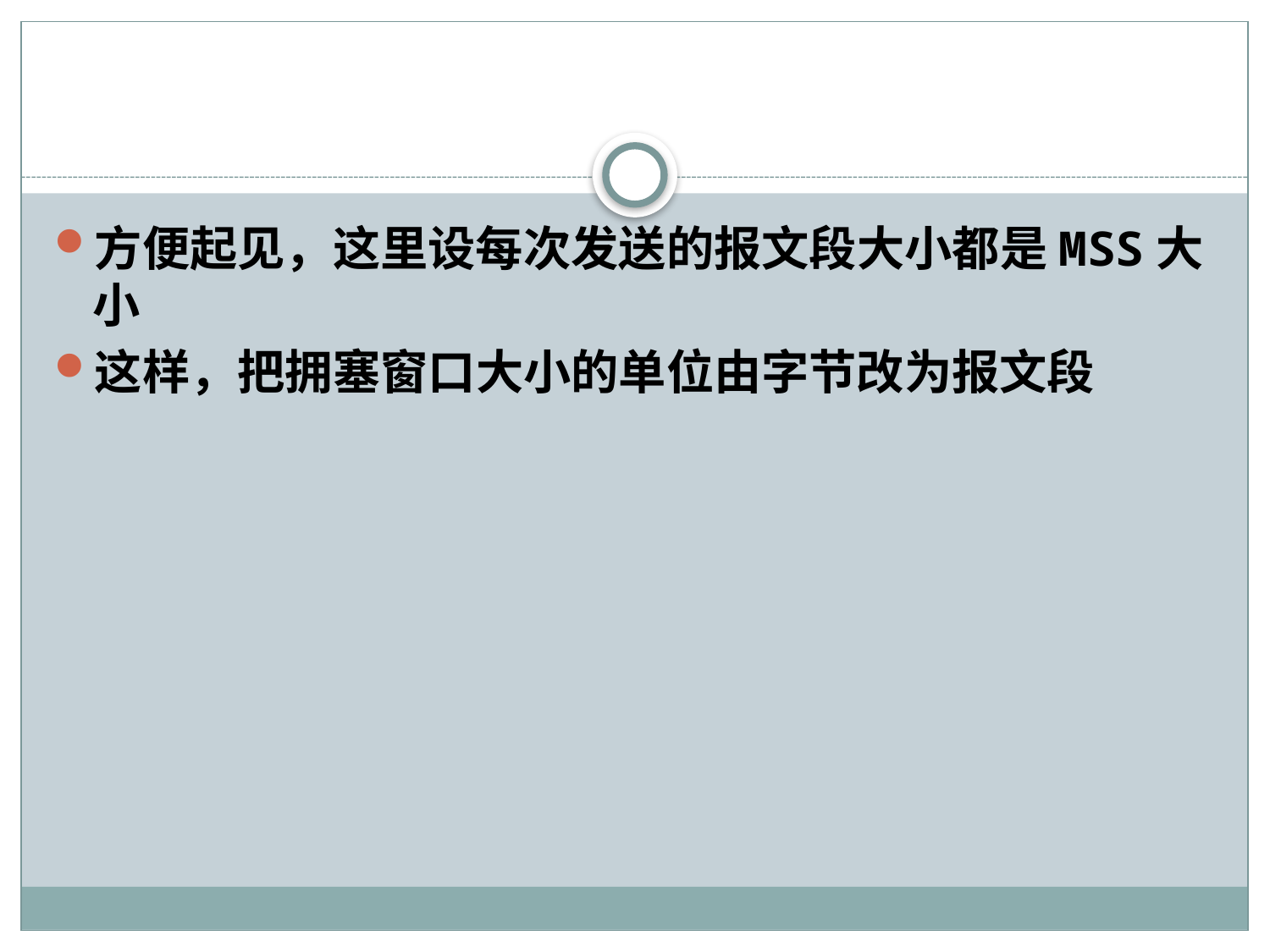

#
方便起见，这里设每次发送的报文段大小都是MSS大小
这样，把拥塞窗口大小的单位由字节改为报文段